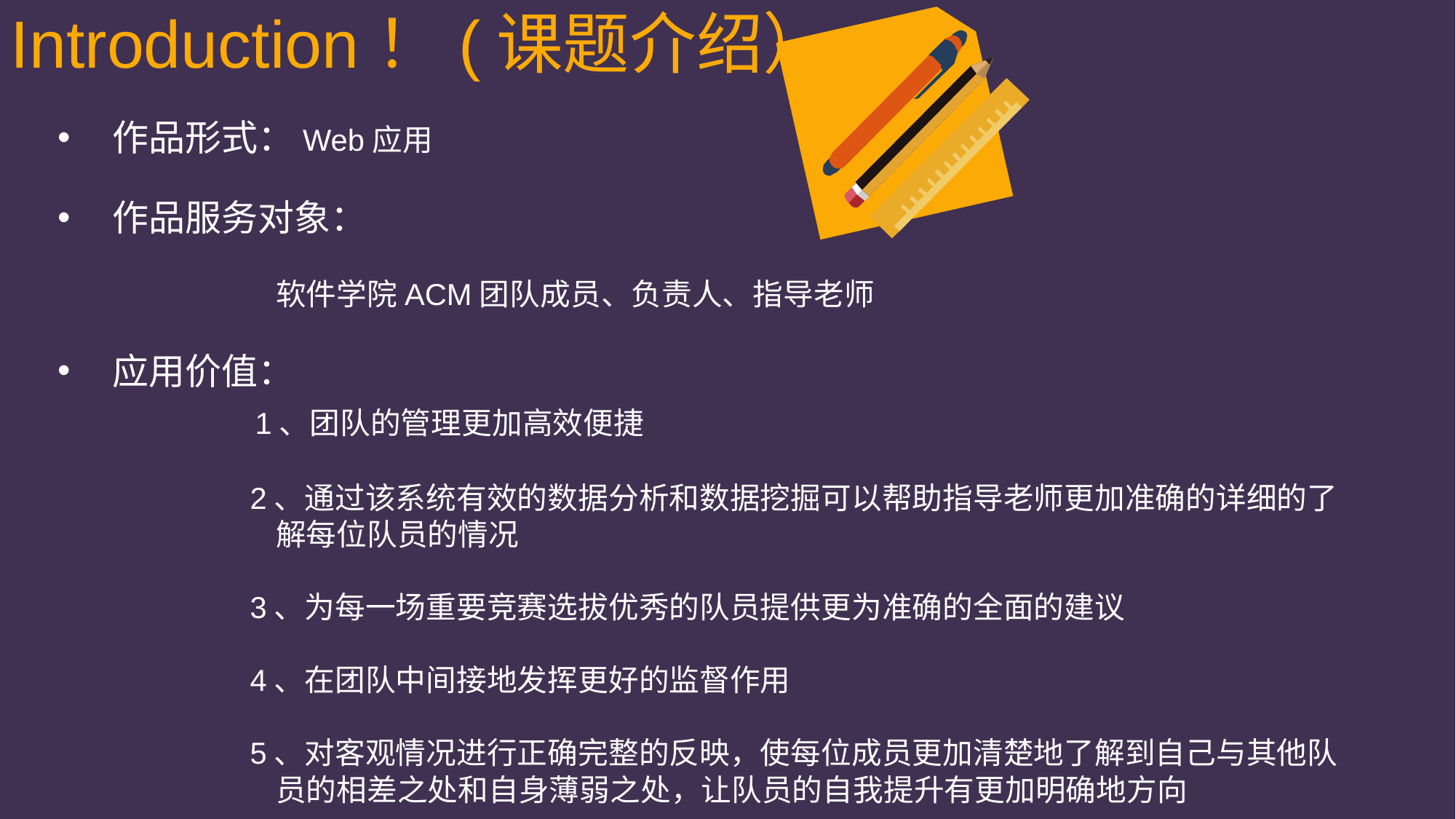

Introduction！(课题介绍）

作品形式：Web应用

作品服务对象：

软件学院ACM团队成员、负责人、指导老师

应用价值：
                 1、团队的管理更加高效便捷

                       2、通过该系统有效的数据分析和数据挖掘可以帮助指导老师更加准确的详细的了		解每位队员的情况

                       3、为每一场重要竞赛选拔优秀的队员提供更为准确的全面的建议

                       4、在团队中间接地发挥更好的监督作用

                       5、对客观情况进行正确完整的反映，使每位成员更加清楚地了解到自己与其他队		员的相差之处和自身薄弱之处，让队员的自我提升有更加明确地方向